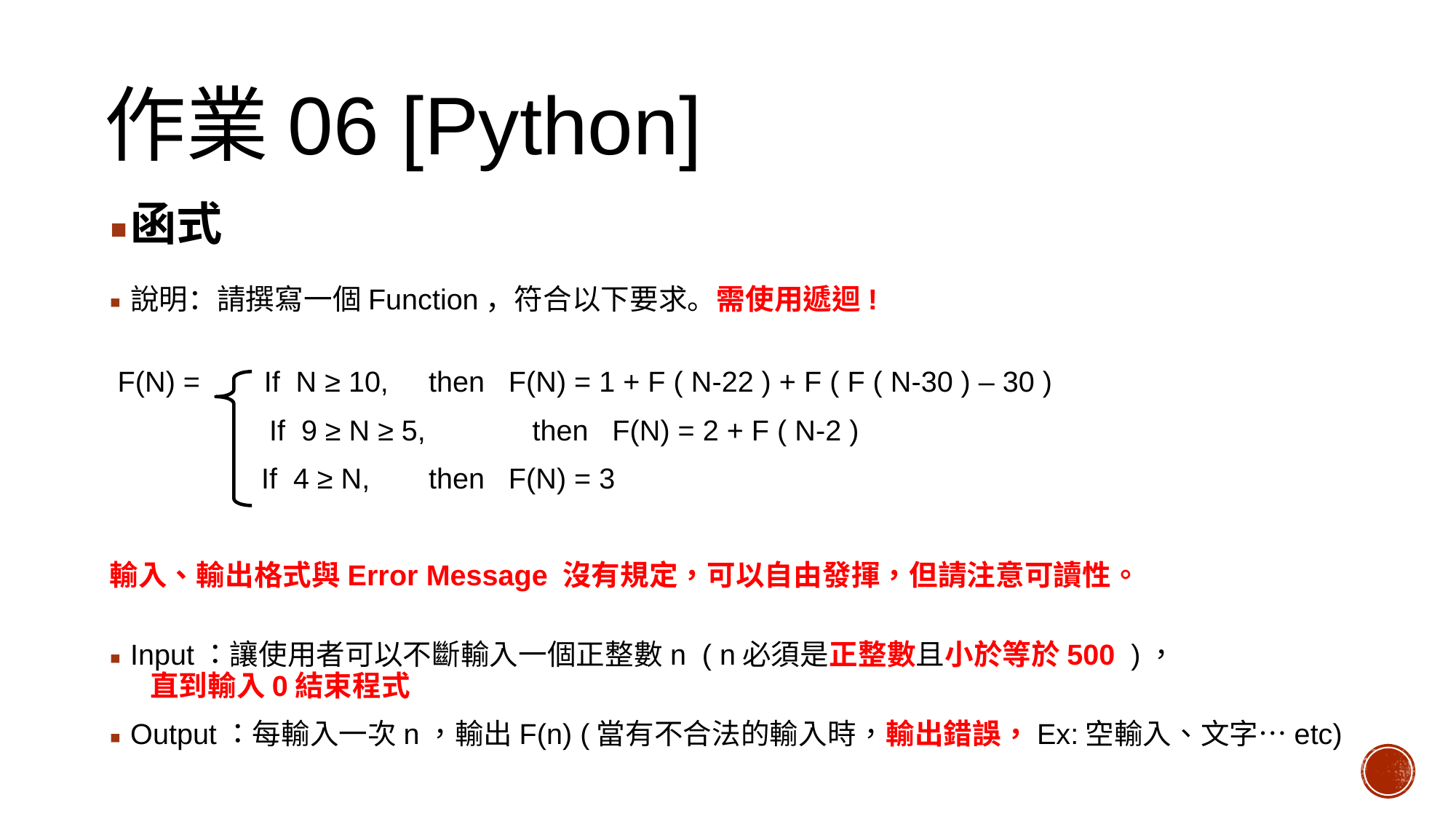

# 作業06 [Python]
函式

說明：請撰寫一個Function，符合以下要求。需使用遞迴!

 F(N) =        If  N ≥ 10,	 then   F(N) = 1 + F ( N-22 ) + F ( F ( N-30 ) – 30 )
	       If  9 ≥ N ≥ 5,	 then   F(N) = 2 + F ( N-2 )
	      If  4 ≥ N,  	 then   F(N) = 3

輸入、輸出格式與Error Message 沒有規定，可以自由發揮，但請注意可讀性。
Input：讓使用者可以不斷輸入一個正整數n  ( n必須是正整數且小於等於500  )，
	   直到輸入0結束程式
Output：每輸入一次n，輸出F(n) (當有不合法的輸入時，輸出錯誤，Ex:空輸入、文字…etc)